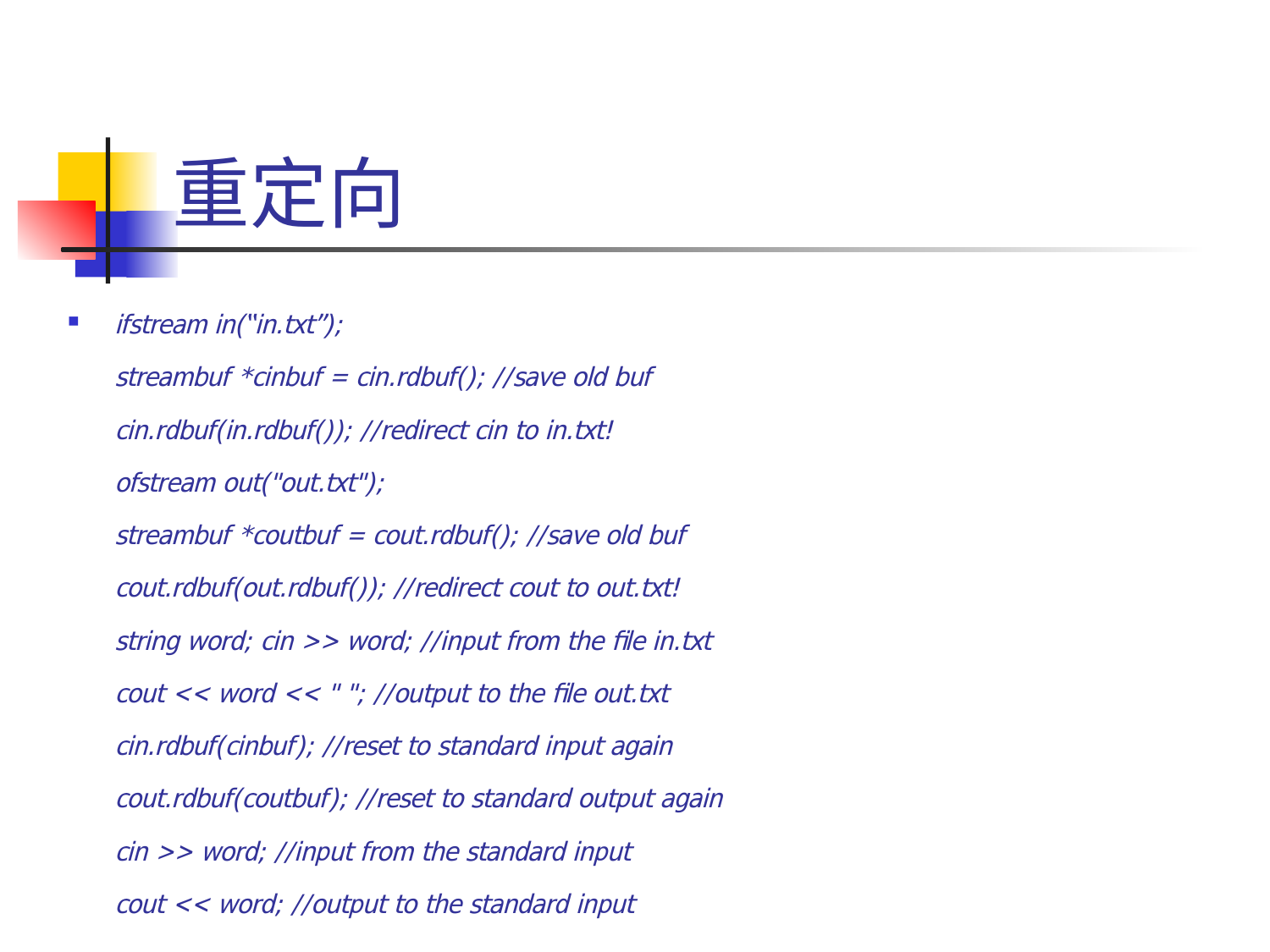

# 重定向
ifstream in(“in.txt”);
streambuf *cinbuf = cin.rdbuf(); //save old buf
cin.rdbuf(in.rdbuf()); //redirect cin to in.txt!
ofstream out("out.txt");
streambuf *coutbuf = cout.rdbuf(); //save old buf
cout.rdbuf(out.rdbuf()); //redirect cout to out.txt!
string word; cin >> word; //input from the file in.txt
cout << word << " "; //output to the file out.txt
cin.rdbuf(cinbuf); //reset to standard input again
cout.rdbuf(coutbuf); //reset to standard output again
cin >> word; //input from the standard input
cout << word; //output to the standard input